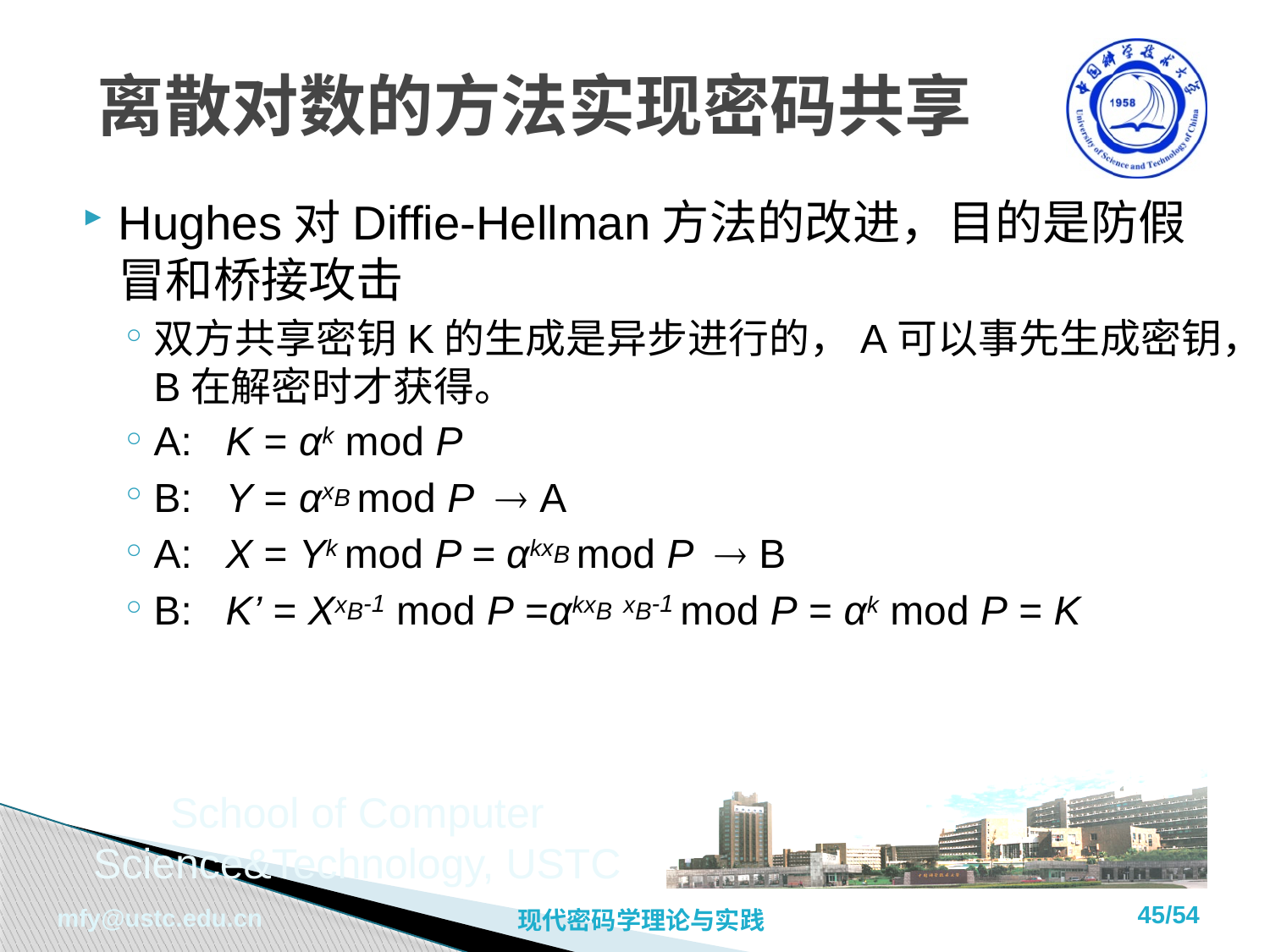

# 离散对数的方法实现密码共享
Hughes对Diffie-Hellman方法的改进，目的是防假冒和桥接攻击
双方共享密钥K的生成是异步进行的，A可以事先生成密钥，B在解密时才获得。
A:   K = αk mod P
B:   Y = αxB mod P  → A
A:   X = Yk mod P = αkxB mod P  → B
B:   K’ = XxB-1 mod P =αkxB xB-1 mod P = αk mod P = K